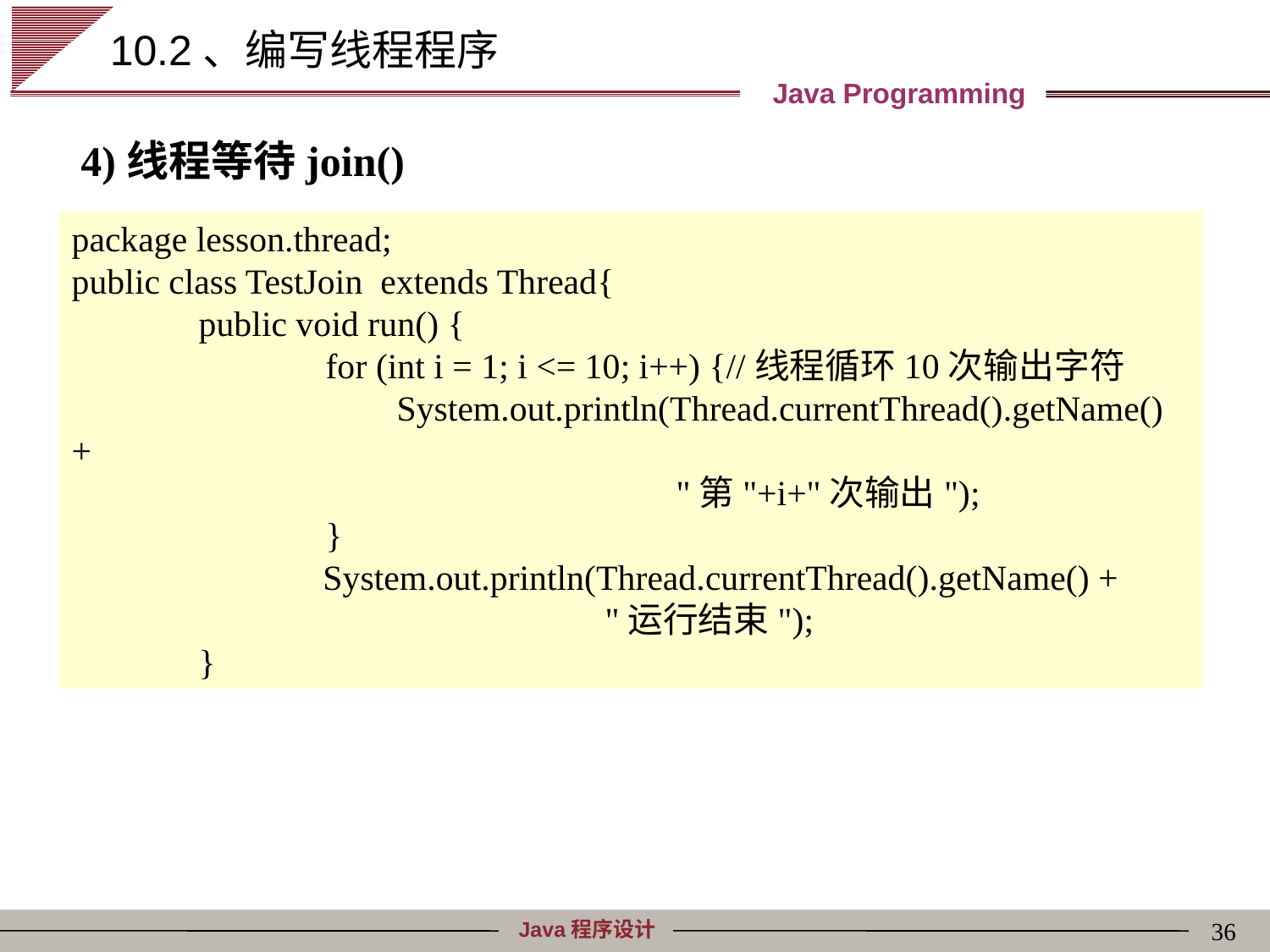

# 10.2、编写线程程序
4)线程等待join()

package lesson.thread;
public class TestJoin  extends Thread{
	public void run() {
		for (int i = 1; i <= 10; i++) {//线程循环10次输出字符		        System.out.println(Thread.currentThread().getName() +
                                                                    "第"+i+"次输出");
		}
	              System.out.println(Thread.currentThread().getName() +
                                                            "运行结束");
	}